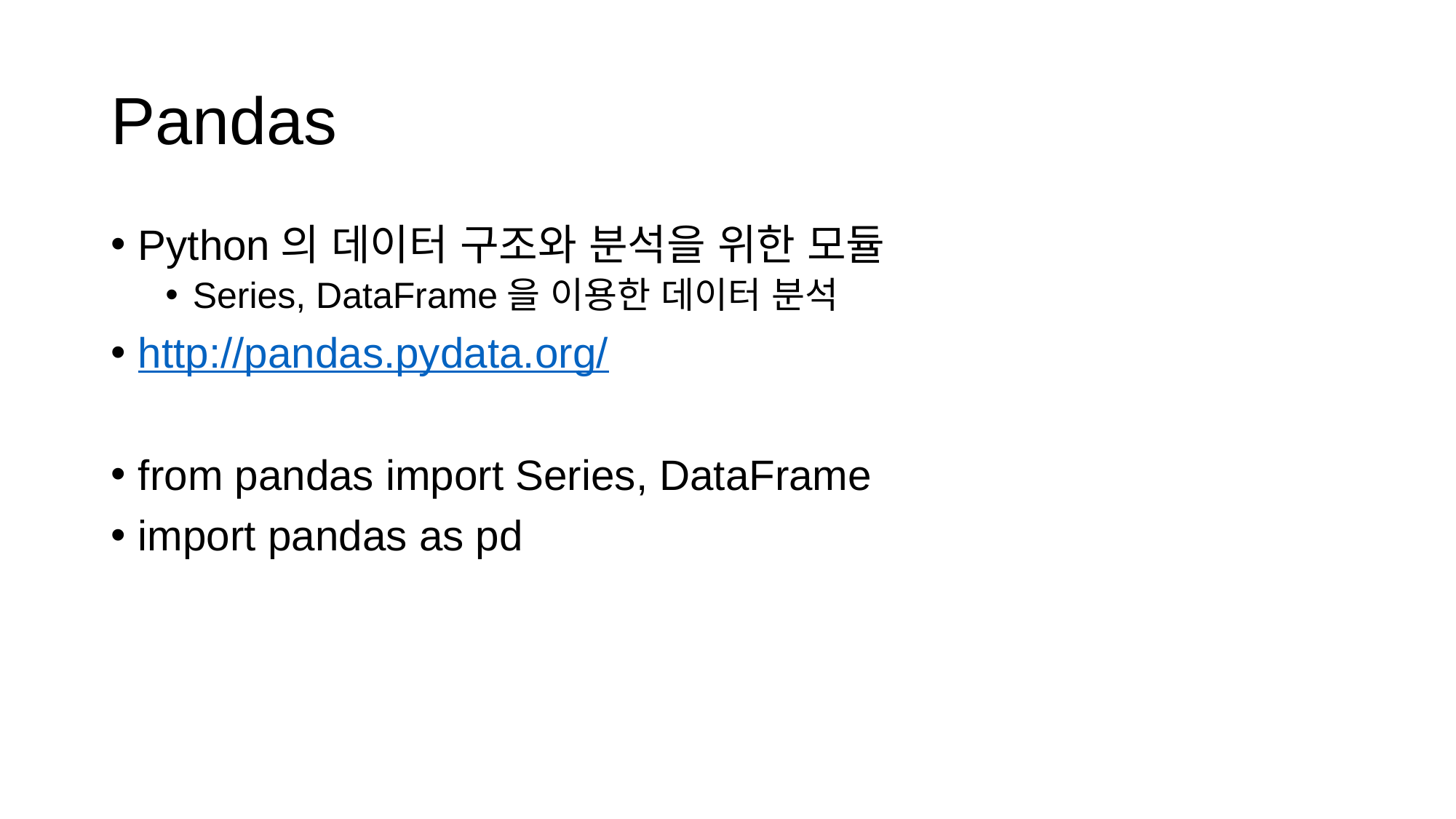

# Pandas
Python의 데이터 구조와 분석을 위한 모듈
Series, DataFrame을 이용한 데이터 분석
http://pandas.pydata.org/

from pandas import Series, DataFrame
import pandas as pd